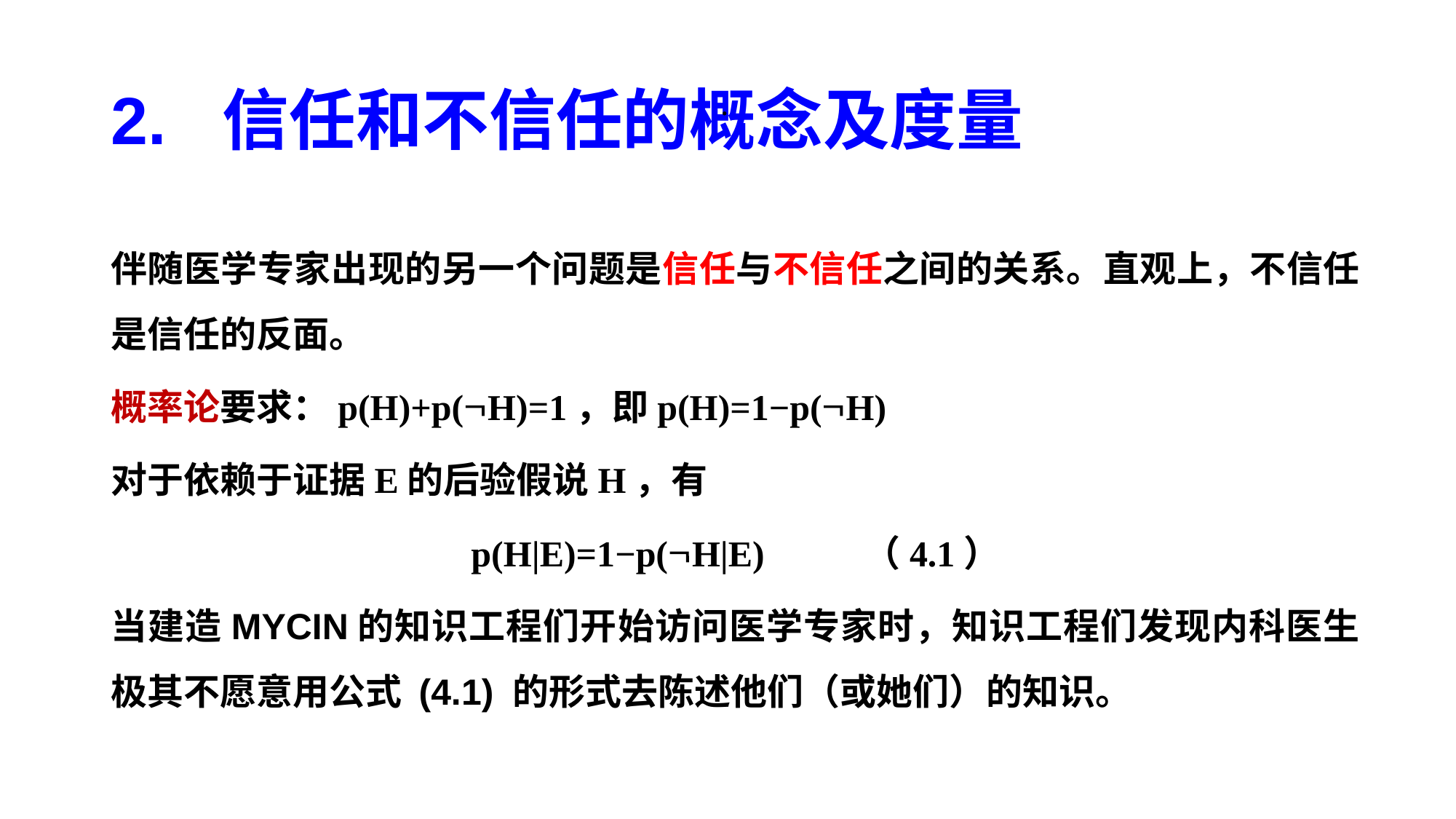

# 2. 信任和不信任的概念及度量
  .
伴随医学专家出现的另一个问题是信任与不信任之间的关系。直观上，不信任是信任的反面。
概率论要求：p(H)+p(¬H)=1，即p(H)=1−p(¬H)
对于依赖于证据E的后验假说H，有
p(H|E)=1−p(¬H|E)          （4.1）
当建造MYCIN的知识工程们开始访问医学专家时，知识工程们发现内科医生极其不愿意用公式 (4.1) 的形式去陈述他们（或她们）的知识。